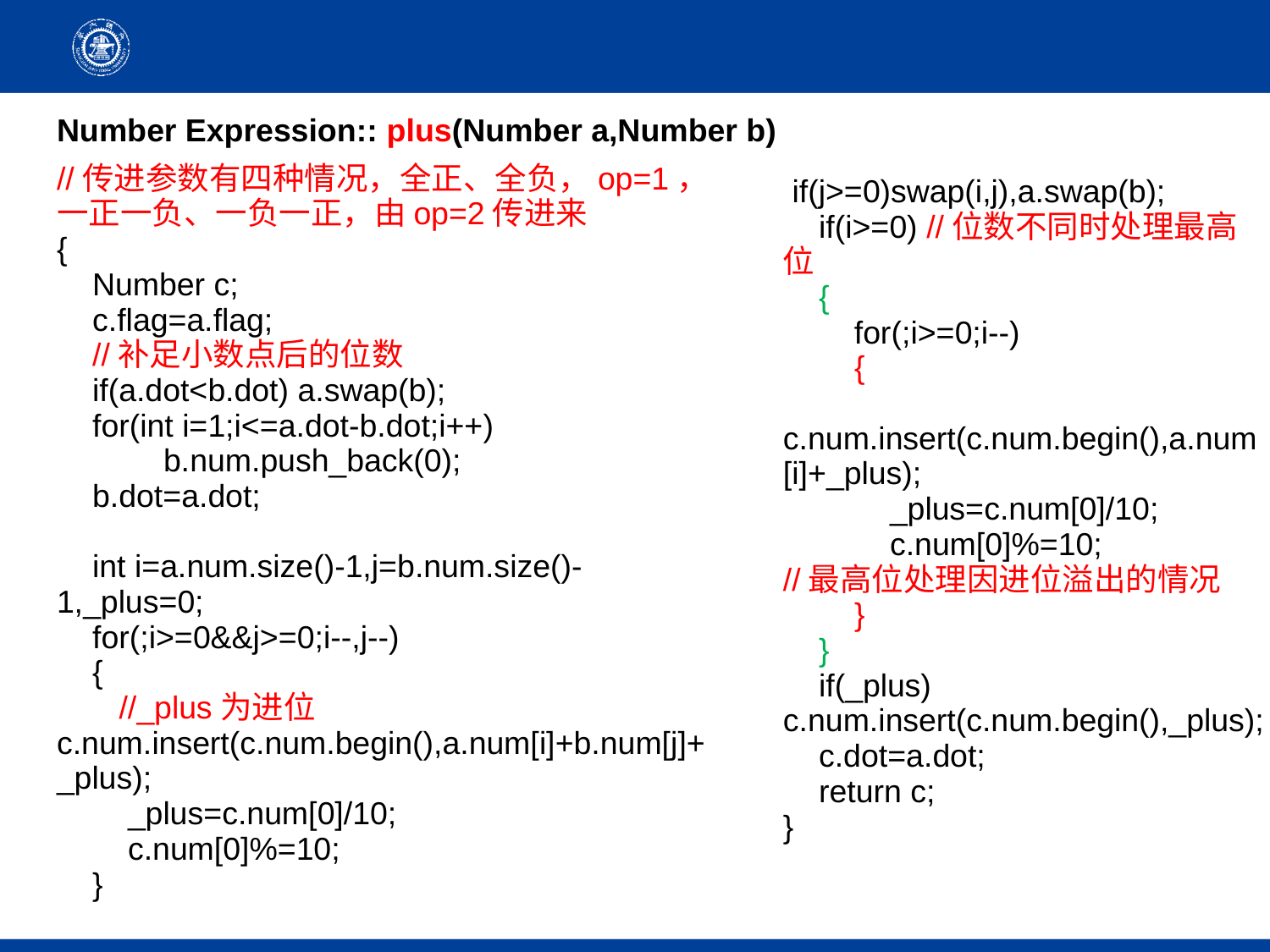

Number Expression:: plus(Number a,Number b)

//传进参数有四种情况，全正、全负，op=1，
一正一负、一负一正，由op=2传进来
{
    Number c;
    c.flag=a.flag;
    //补足小数点后的位数
    if(a.dot<b.dot) a.swap(b);
    for(int i=1;i<=a.dot-b.dot;i++)
            b.num.push_back(0);
    b.dot=a.dot;

    int i=a.num.size()-1,j=b.num.size()-1,_plus=0;
    for(;i>=0&&j>=0;i--,j--)
    {
       //_plus为进位 c.num.insert(c.num.begin(),a.num[i]+b.num[j]+
_plus);
        _plus=c.num[0]/10;
        c.num[0]%=10;
    }

 if(j>=0)swap(i,j),a.swap(b);
    if(i>=0) //位数不同时处理最高位
    {
        for(;i>=0;i--)
        {
           c.num.insert(c.num.begin(),a.num[i]+_plus);
            _plus=c.num[0]/10;
            c.num[0]%=10;
//最高位处理因进位溢出的情况
        }
    }
    if(_plus)
c.num.insert(c.num.begin(),_plus);
    c.dot=a.dot;
    return c;
}